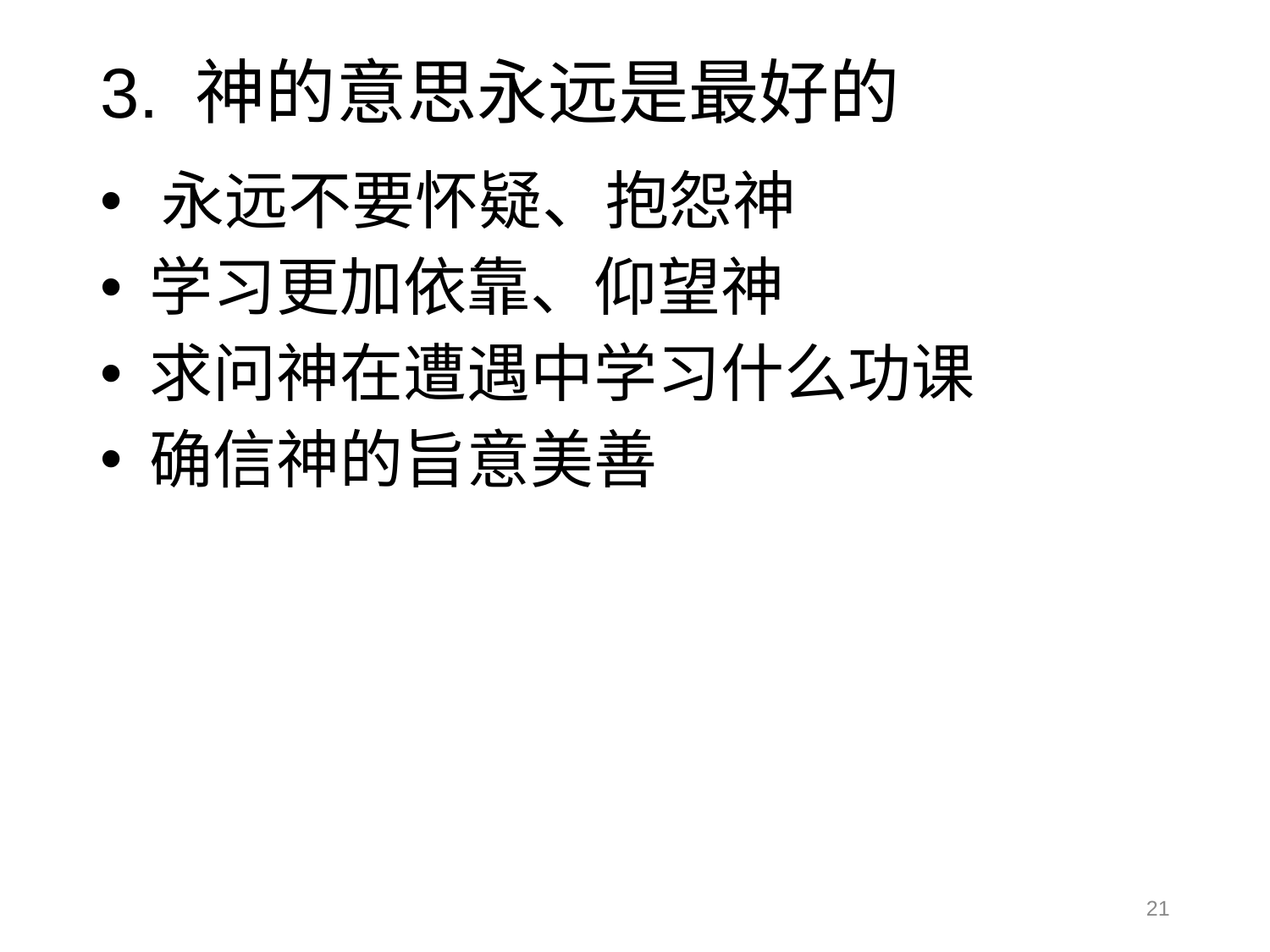

# 3. 神的意思永远是最好的
 永远不要怀疑、抱怨神
学习更加依靠、仰望神
求问神在遭遇中学习什么功课
确信神的旨意美善
21